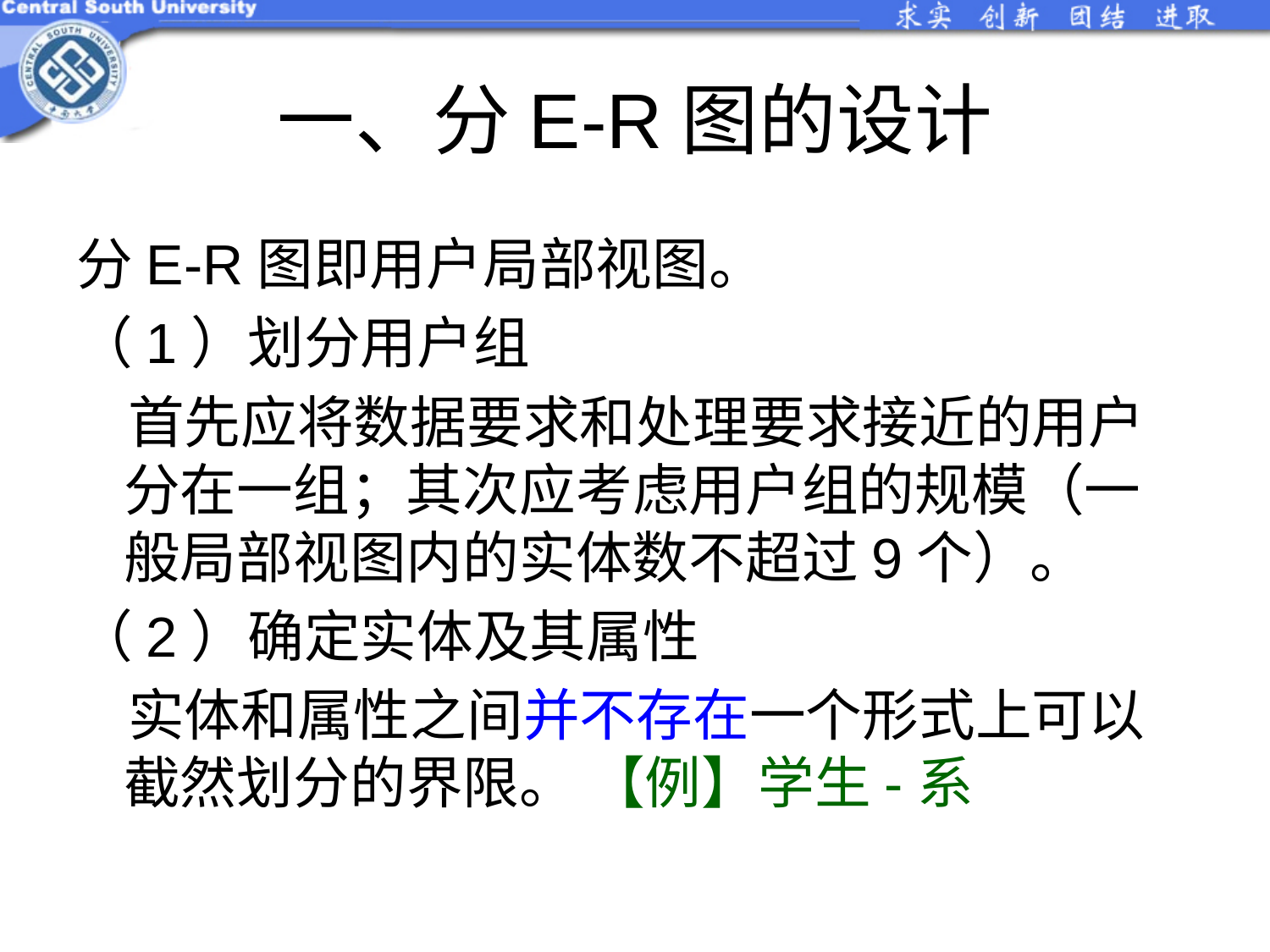

# 一、分E-R图的设计
分E-R图即用户局部视图。
（1）划分用户组
   首先应将数据要求和处理要求接近的用户分在一组；其次应考虑用户组的规模（一般局部视图内的实体数不超过9个）。
（2）确定实体及其属性
   实体和属性之间并不存在一个形式上可以截然划分的界限。 【例】学生-系